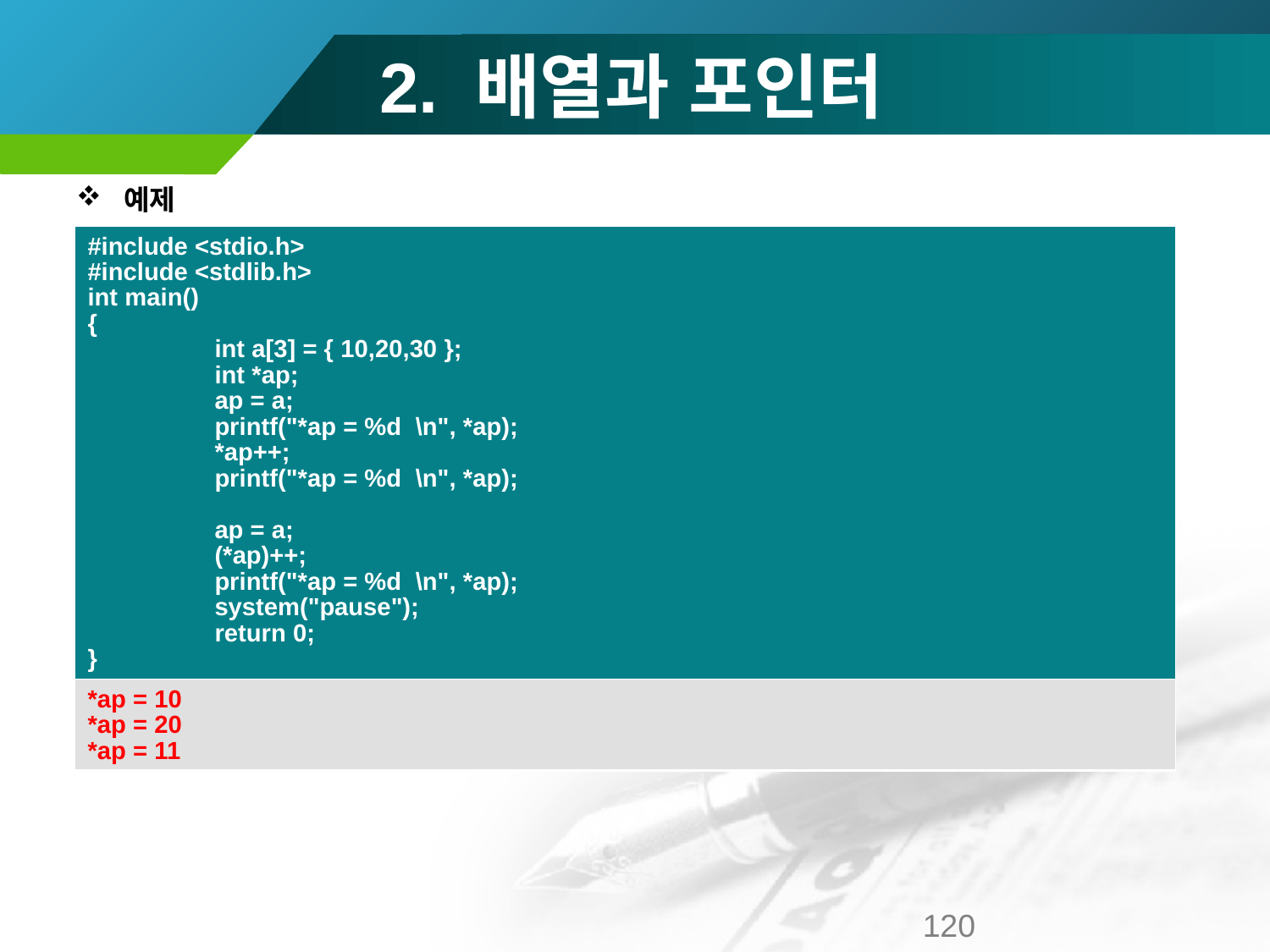

# 2. 배열과 포인터
예제
| #include <stdio.h> #include <stdlib.h> int main() { int a[3] = { 10,20,30 }; int \*ap; ap = a; printf("\*ap = %d \n", \*ap); \*ap++; printf("\*ap = %d \n", \*ap); ap = a; (\*ap)++; printf("\*ap = %d \n", \*ap); system("pause"); return 0; } |
| --- |
| \*ap = 10 \*ap = 20 \*ap = 11 |
120